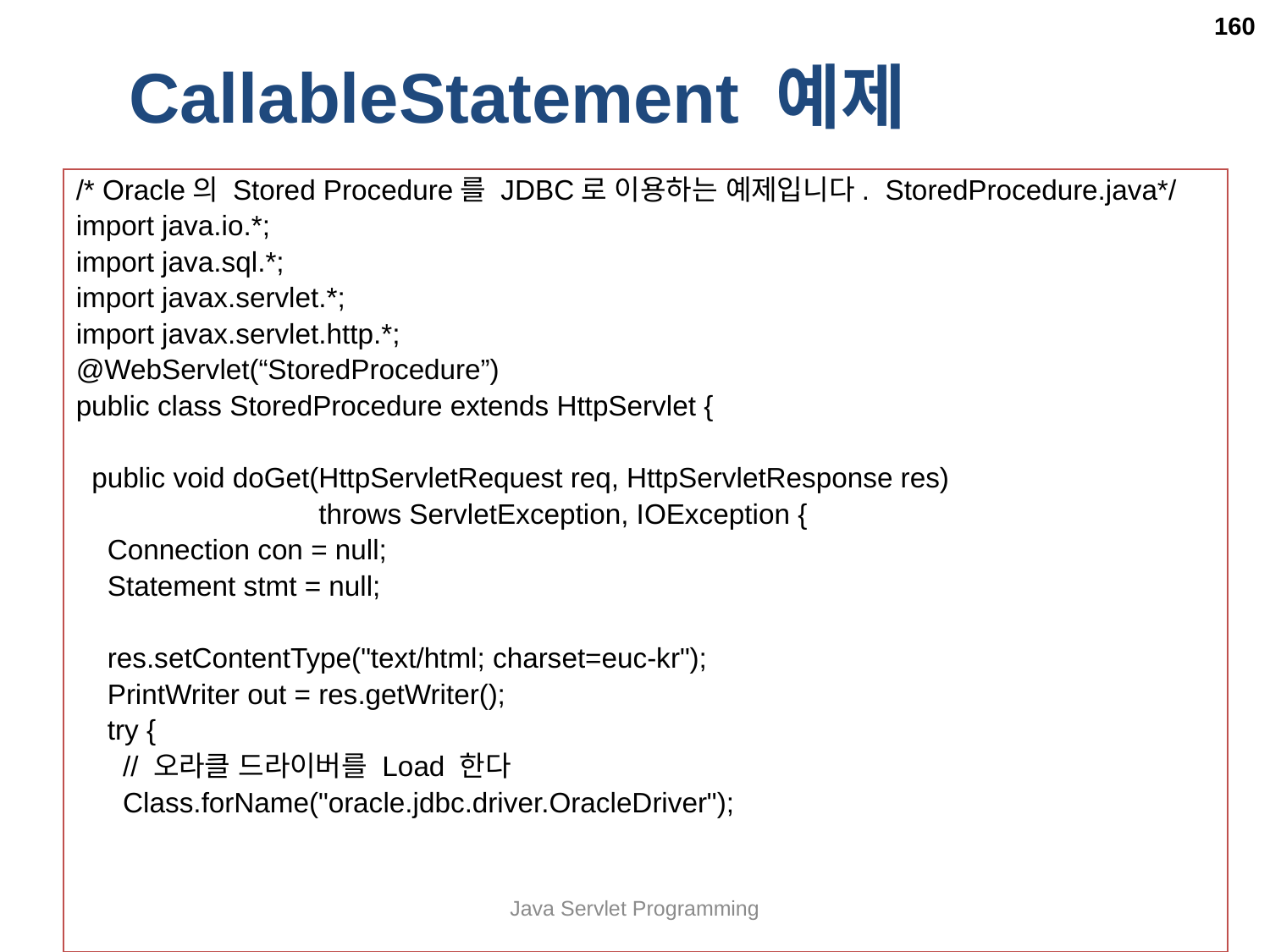

160
CallableStatement 예제
/* Oracle의 Stored Procedure를 JDBC로 이용하는 예제입니다.  StoredProcedure.java*/
import java.io.*;
import java.sql.*;
import javax.servlet.*;
import javax.servlet.http.*;
@WebServlet(“StoredProcedure”)
public class StoredProcedure extends HttpServlet {

  public void doGet(HttpServletRequest req, HttpServletResponse res)
                               throws ServletException, IOException {
    Connection con = null;
    Statement stmt = null;

    res.setContentType("text/html; charset=euc-kr");
    PrintWriter out = res.getWriter();
    try {
      // 오라클 드라이버를 Load 한다
      Class.forName("oracle.jdbc.driver.OracleDriver");
Java Servlet Programming